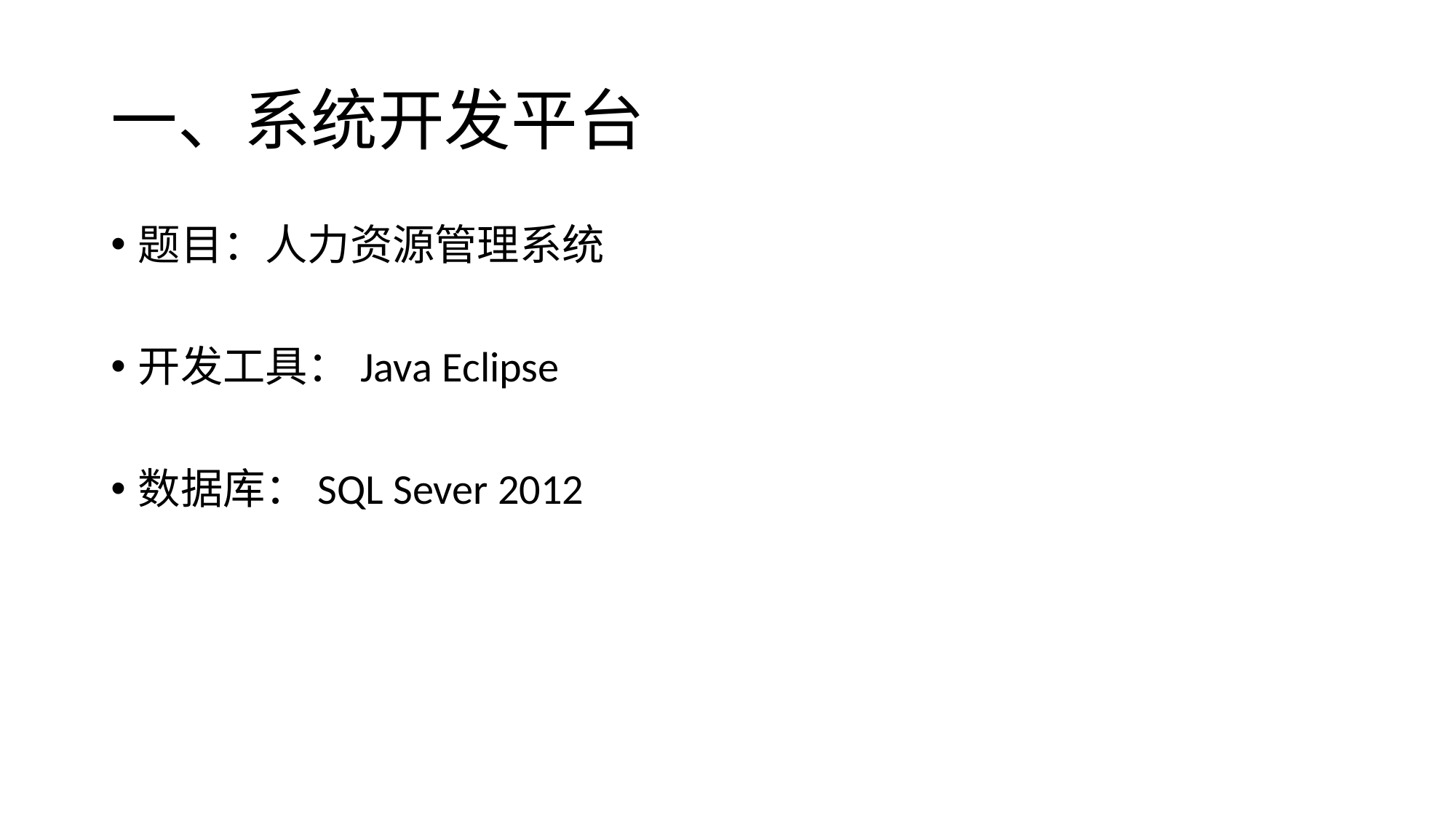

# 一、系统开发平台
题目：人力资源管理系统

开发工具：Java Eclipse

数据库：SQL Sever 2012